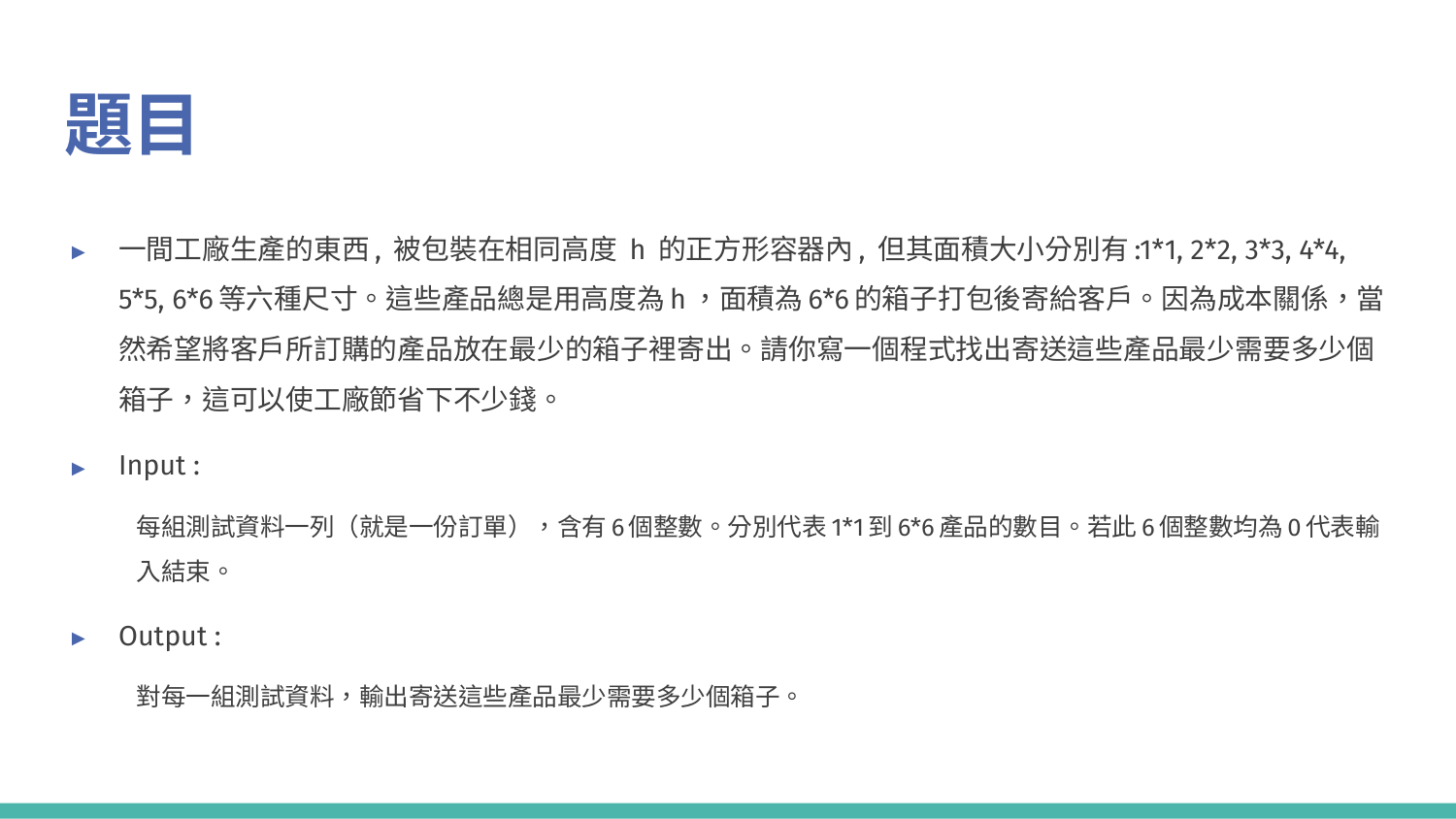

# 題目
一間工廠生產的東西, 被包裝在相同高度 h 的正方形容器內, 但其面積大小分別有:1*1, 2*2, 3*3, 4*4, 5*5, 6*6等六種尺寸。這些產品總是用高度為h，面積為6*6的箱子打包後寄給客戶。因為成本關係，當然希望將客戶所訂購的產品放在最少的箱子裡寄出。請你寫一個程式找出寄送這些產品最少需要多少個箱子，這可以使工廠節省下不少錢。
Input :
每組測試資料一列（就是一份訂單），含有6個整數。分別代表1*1到6*6產品的數目。若此6個整數均為0代表輸入結束。
Output :
對每一組測試資料，輸出寄送這些產品最少需要多少個箱子。